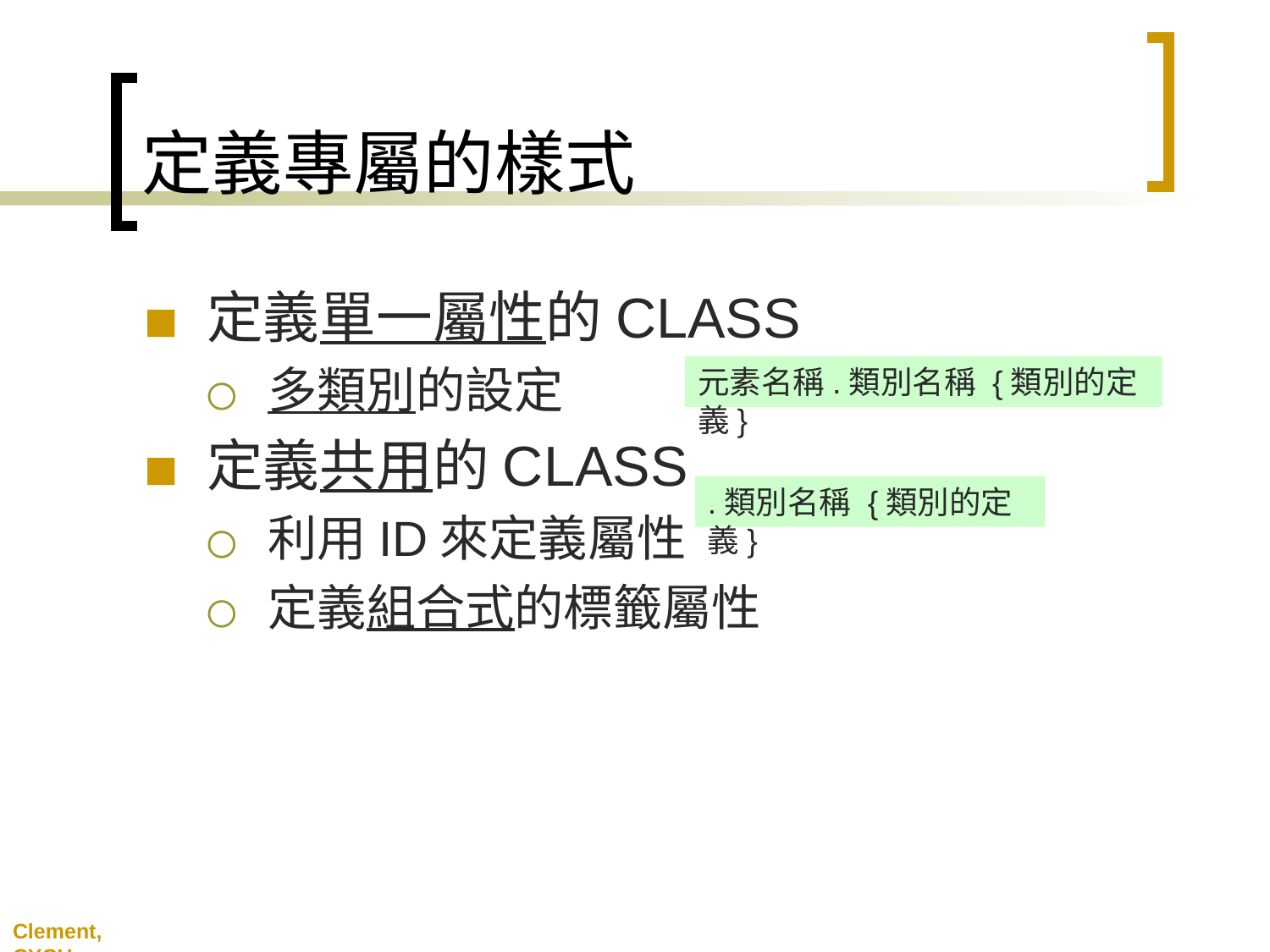

# 定義專屬的樣式
定義單一屬性的CLASS
多類別的設定
定義共用的CLASS
利用ID來定義屬性
定義組合式的標籤屬性
元素名稱.類別名稱 {類別的定義}
.類別名稱 {類別的定義}